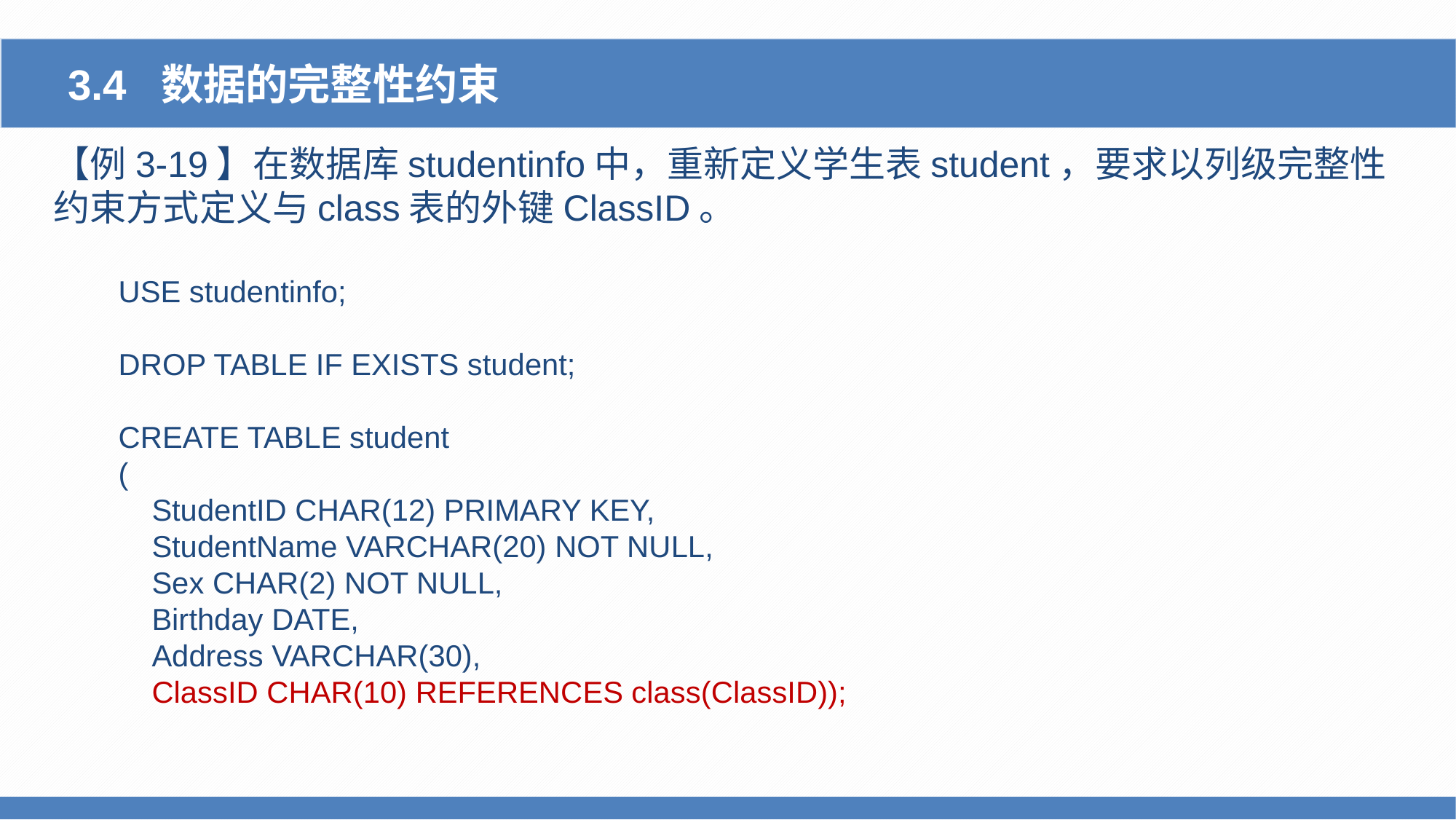

3.4  数据的完整性约束
【例3-19】在数据库studentinfo中，重新定义学生表student，要求以列级完整性约束方式定义与class表的外键ClassID。

USE studentinfo;

DROP TABLE IF EXISTS student;

CREATE TABLE student
(
    StudentID CHAR(12) PRIMARY KEY,
    StudentName VARCHAR(20) NOT NULL,
    Sex CHAR(2) NOT NULL,
    Birthday DATE,
    Address VARCHAR(30),
    ClassID CHAR(10) REFERENCES class(ClassID));